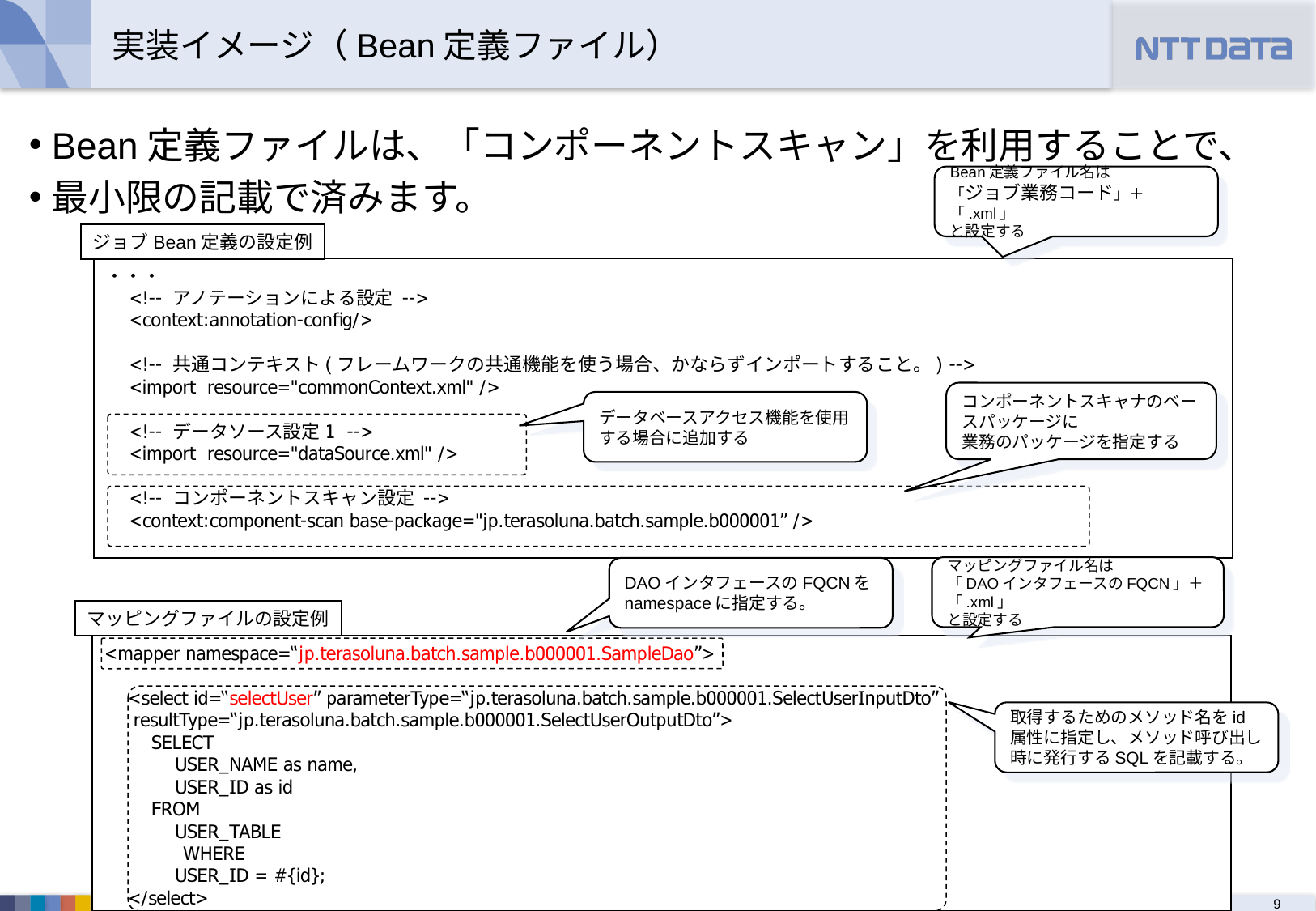

# 実装イメージ（Bean定義ファイル）
Bean定義ファイルは、「コンポーネントスキャン」を利用することで、
最小限の記載で済みます。
Bean定義ファイル名は
「ジョブ業務コード」＋「.xml」
と設定する
ジョブBean定義の設定例
・・・
    <!-- アノテーションによる設定 -->
    <context:annotation-config/>

    <!-- 共通コンテキスト(フレームワークの共通機能を使う場合、かならずインポートすること。) -->
    <import  resource="commonContext.xml" />

    <!-- データソース設定1  -->
    <import  resource="dataSource.xml" />

    <!-- コンポーネントスキャン設定 -->
    <context:component-scan base-package="jp.terasoluna.batch.sample.b000001” />

コンポーネントスキャナのベースパッケージに
業務のパッケージを指定する
データベースアクセス機能を使用する場合に追加する

マッピングファイル名は
「DAOインタフェースのFQCN」＋「.xml」
と設定する
DAOインタフェースのFQCNをnamespaceに指定する。
マッピングファイルの設定例
<mapper namespace=“jp.terasoluna.batch.sample.b000001.SampleDao”>

    <select id=“selectUser” parameterType=“jp.terasoluna.batch.sample.b000001.SelectUserInputDto”
     resultType=“jp.terasoluna.batch.sample.b000001.SelectUserOutputDto”>
        SELECT
            USER_NAME as name,
            USER_ID as id
        FROM
            USER_TABLE
　　　　WHERE
            USER_ID = #{id};
    </select>

取得するためのメソッド名をid属性に指定し、メソッド呼び出し時に発行するSQLを記載する。